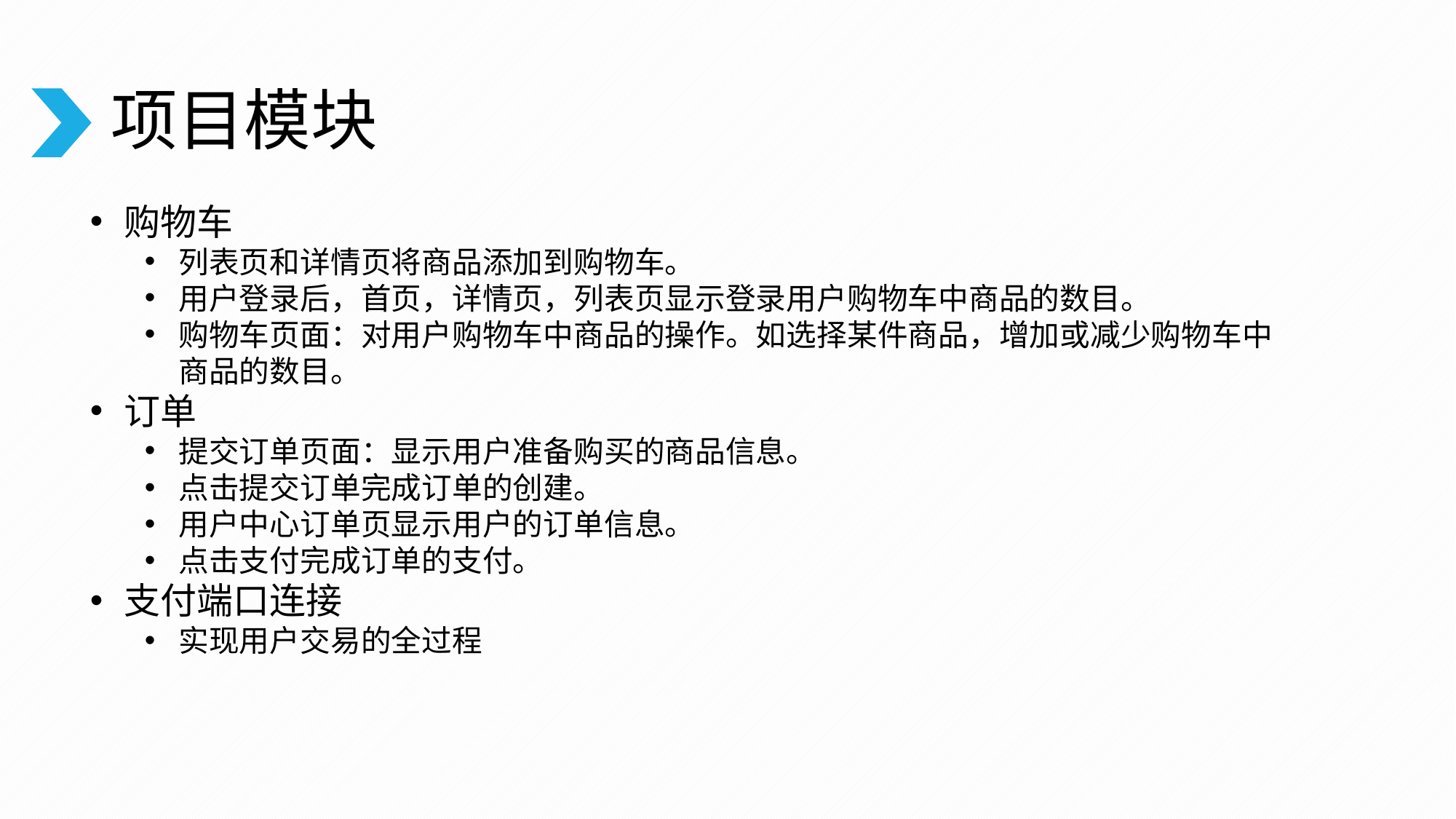

# 项目模块
购物车
列表页和详情页将商品添加到购物车。
用户登录后，首页，详情页，列表页显示登录用户购物车中商品的数目。
购物车页面：对用户购物车中商品的操作。如选择某件商品，增加或减少购物车中商品的数目。
订单
提交订单页面：显示用户准备购买的商品信息。
点击提交订单完成订单的创建。
用户中心订单页显示用户的订单信息。
点击支付完成订单的支付。
支付端口连接
实现用户交易的全过程